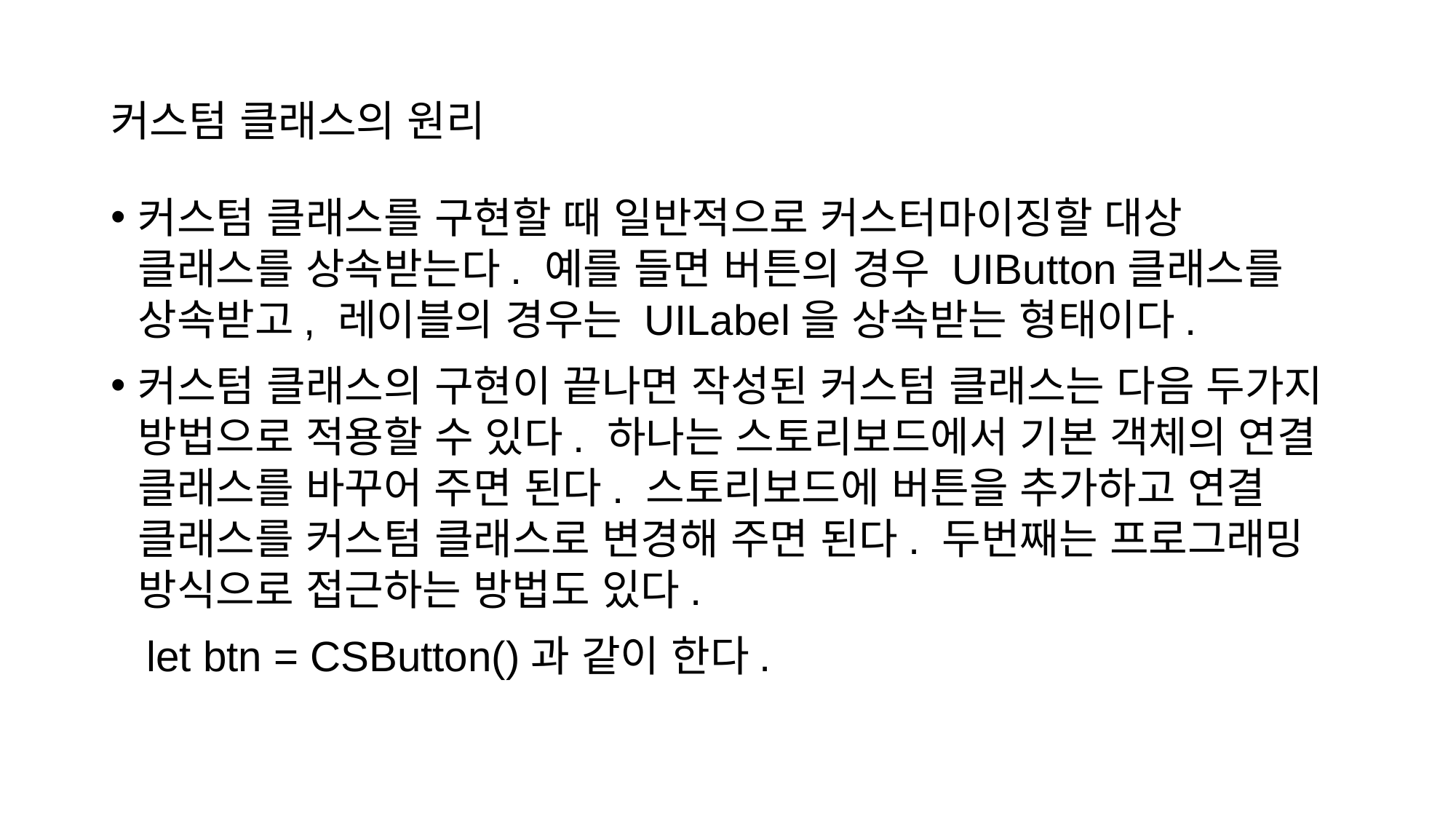

# 커스텀 클래스의 원리
커스텀 클래스를 구현할 때 일반적으로 커스터마이징할 대상 클래스를 상속받는다. 예를 들면 버튼의 경우 UIButton클래스를 상속받고, 레이블의 경우는 UILabel을 상속받는 형태이다.
커스텀 클래스의 구현이 끝나면 작성된 커스텀 클래스는 다음 두가지 방법으로 적용할 수 있다. 하나는 스토리보드에서 기본 객체의 연결 클래스를 바꾸어 주면 된다. 스토리보드에 버튼을 추가하고 연결 클래스를 커스텀 클래스로 변경해 주면 된다. 두번째는 프로그래밍 방식으로 접근하는 방법도 있다.
   let btn = CSButton()과 같이 한다.